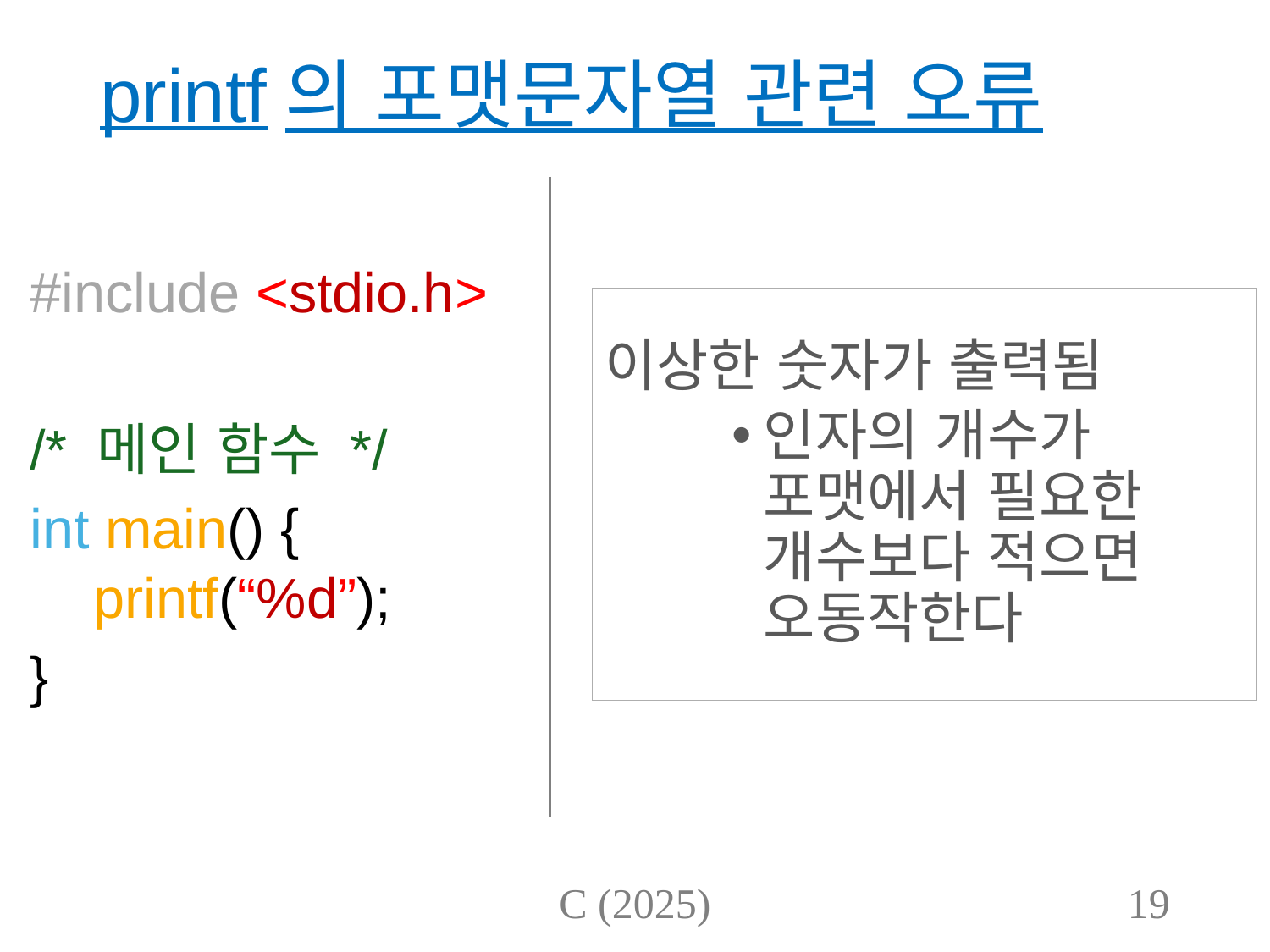

# printf의 포맷문자열 관련 오류
#include <stdio.h>

/* 메인 함수 */
int main() {
printf(“%d”);
}
이상한 숫자가 출력됨
인자의 개수가
포맷에서 필요한
개수보다 적으면
오동작한다
C (2025)
19